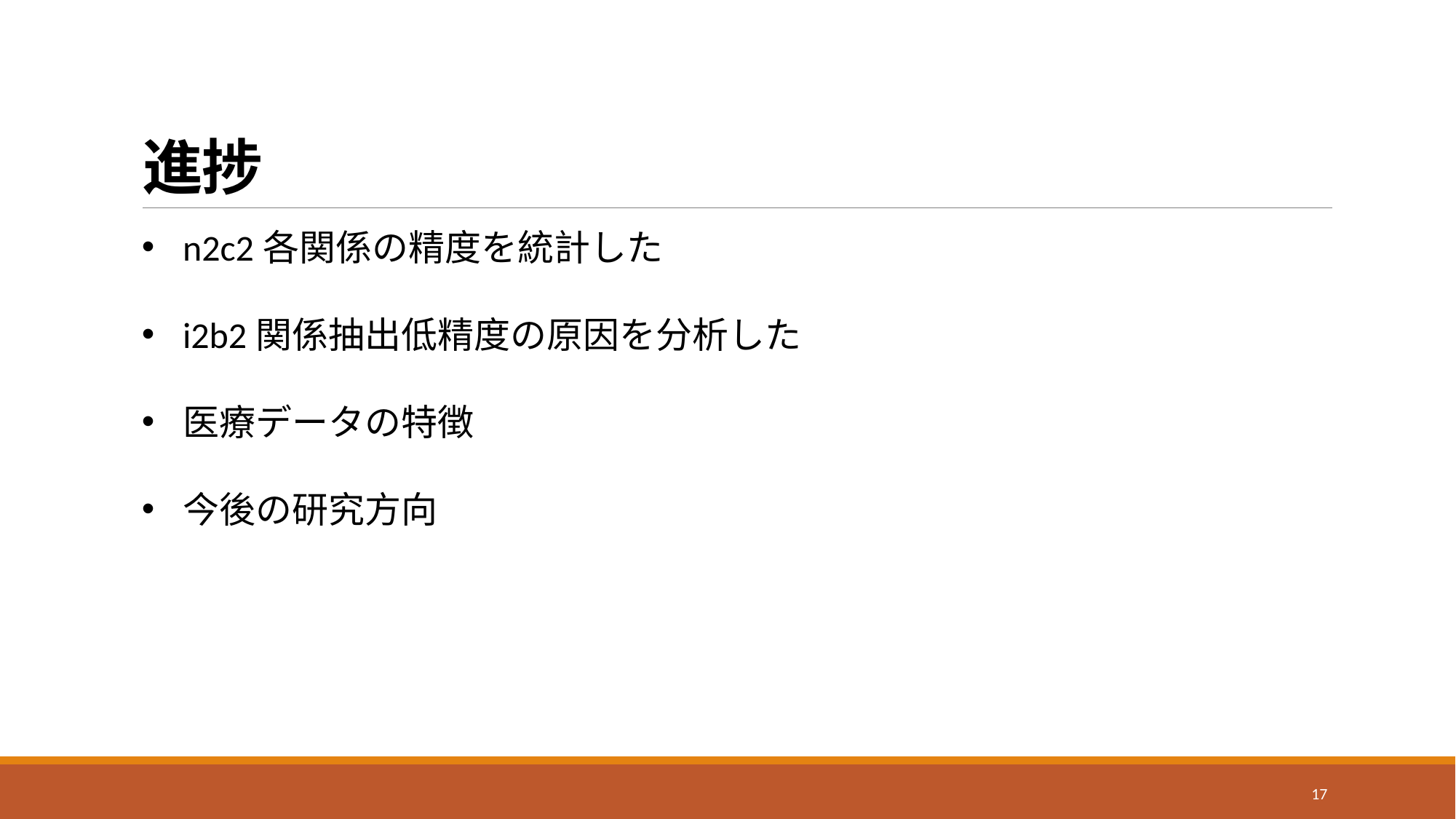

# 進捗
n2c2各関係の精度を統計した

i2b2関係抽出低精度の原因を分析した

医療データの特徴

今後の研究方向
17